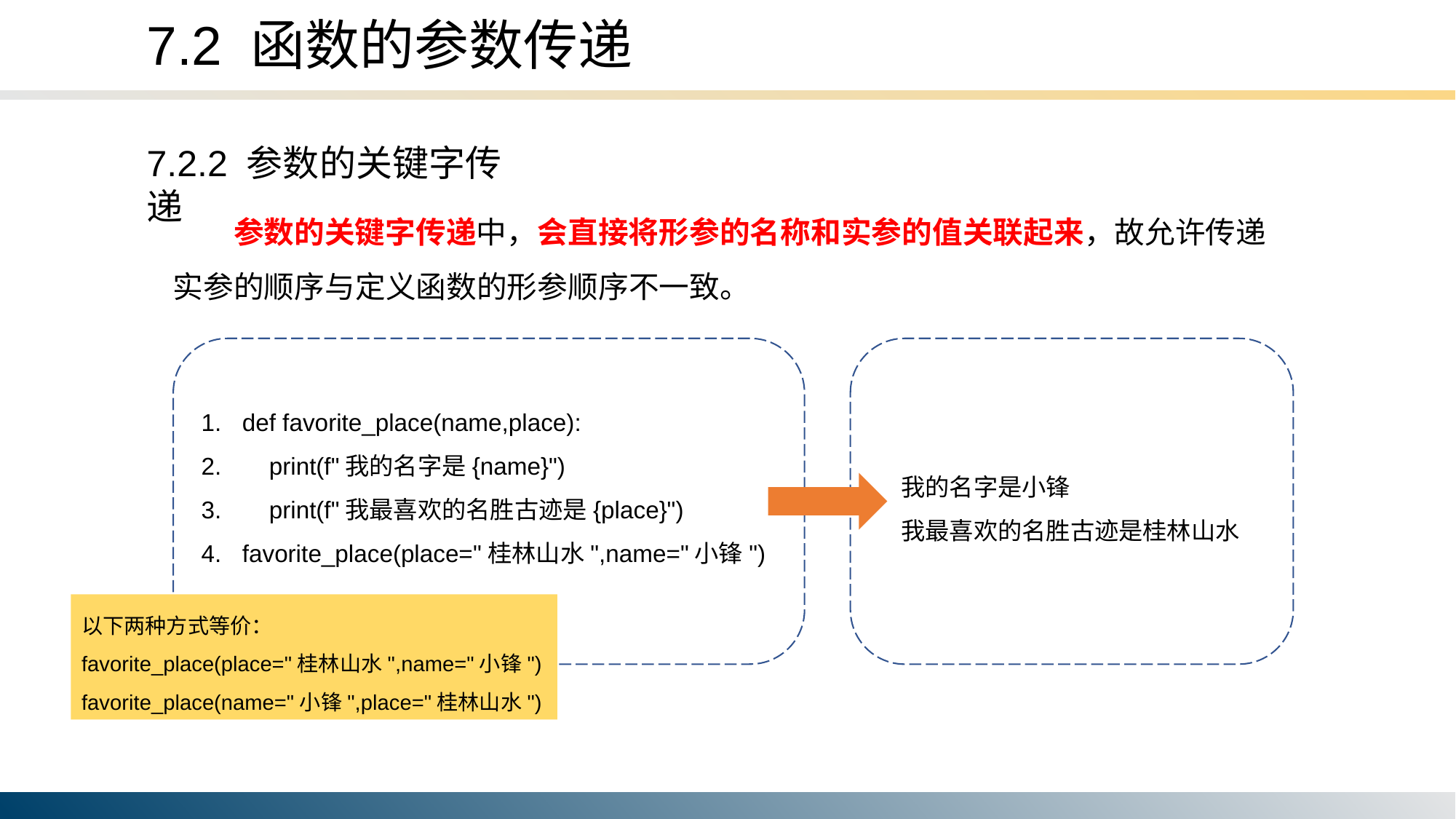

7.2 函数的参数传递
7.2.2 参数的关键字传递
参数的关键字传递中，会直接将形参的名称和实参的值关联起来，故允许传递实参的顺序与定义函数的形参顺序不一致。

def favorite_place(name,place):
    print(f"我的名字是{name}")
    print(f"我最喜欢的名胜古迹是{place}")
favorite_place(place="桂林山水",name="小锋")
我的名字是小锋
我最喜欢的名胜古迹是桂林山水

以下两种方式等价：
favorite_place(place="桂林山水",name="小锋")
favorite_place(name="小锋",place="桂林山水")